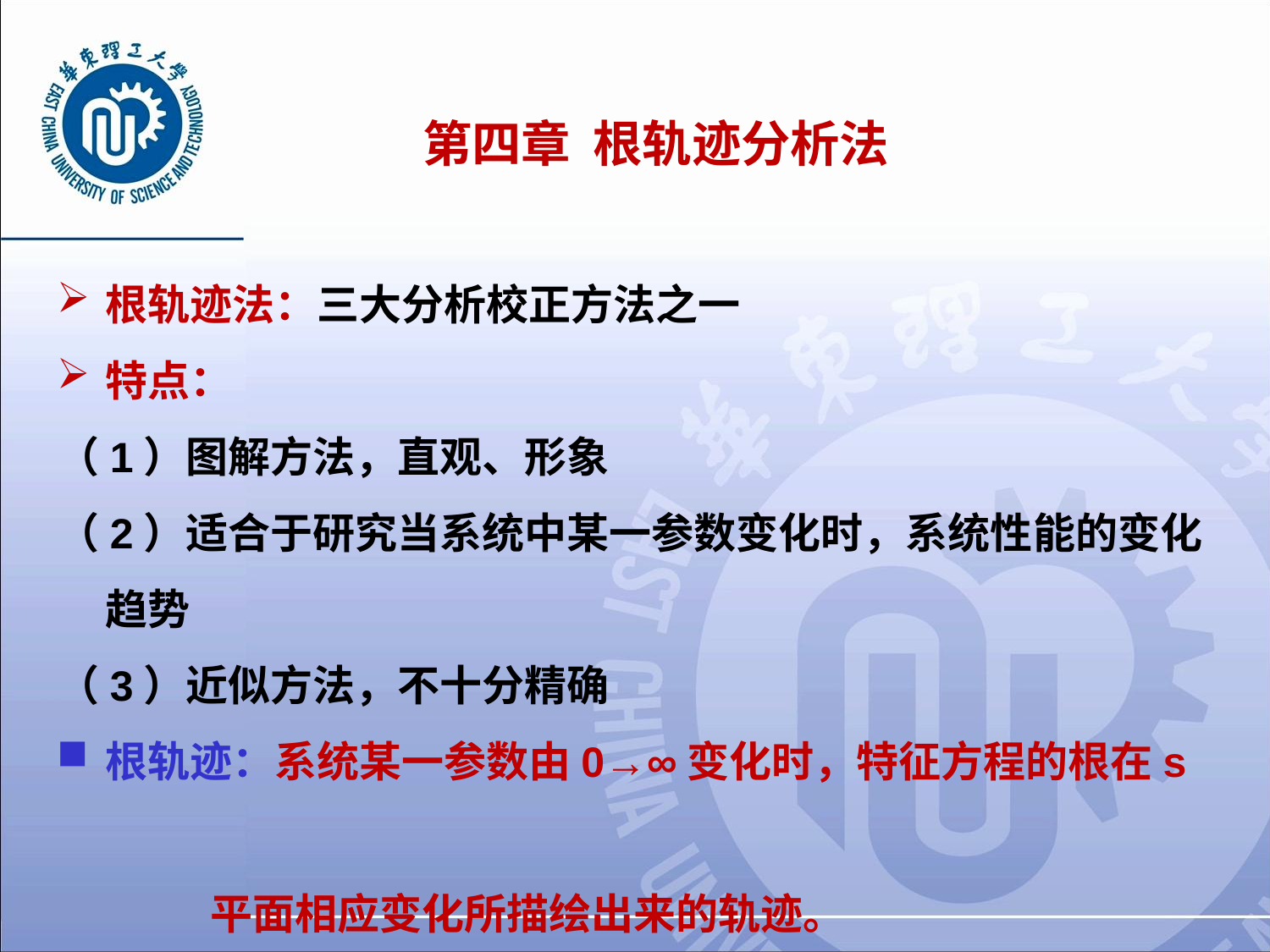

第四章  根轨迹分析法
根轨迹法：三大分析校正方法之一
特点：
（1）图解方法，直观、形象
（2）适合于研究当系统中某一参数变化时，系统性能的变化
     趋势
（3）近似方法，不十分精确
根轨迹：系统某一参数由0→∞变化时，特征方程的根在s
        平面相应变化所描绘出来的轨迹。